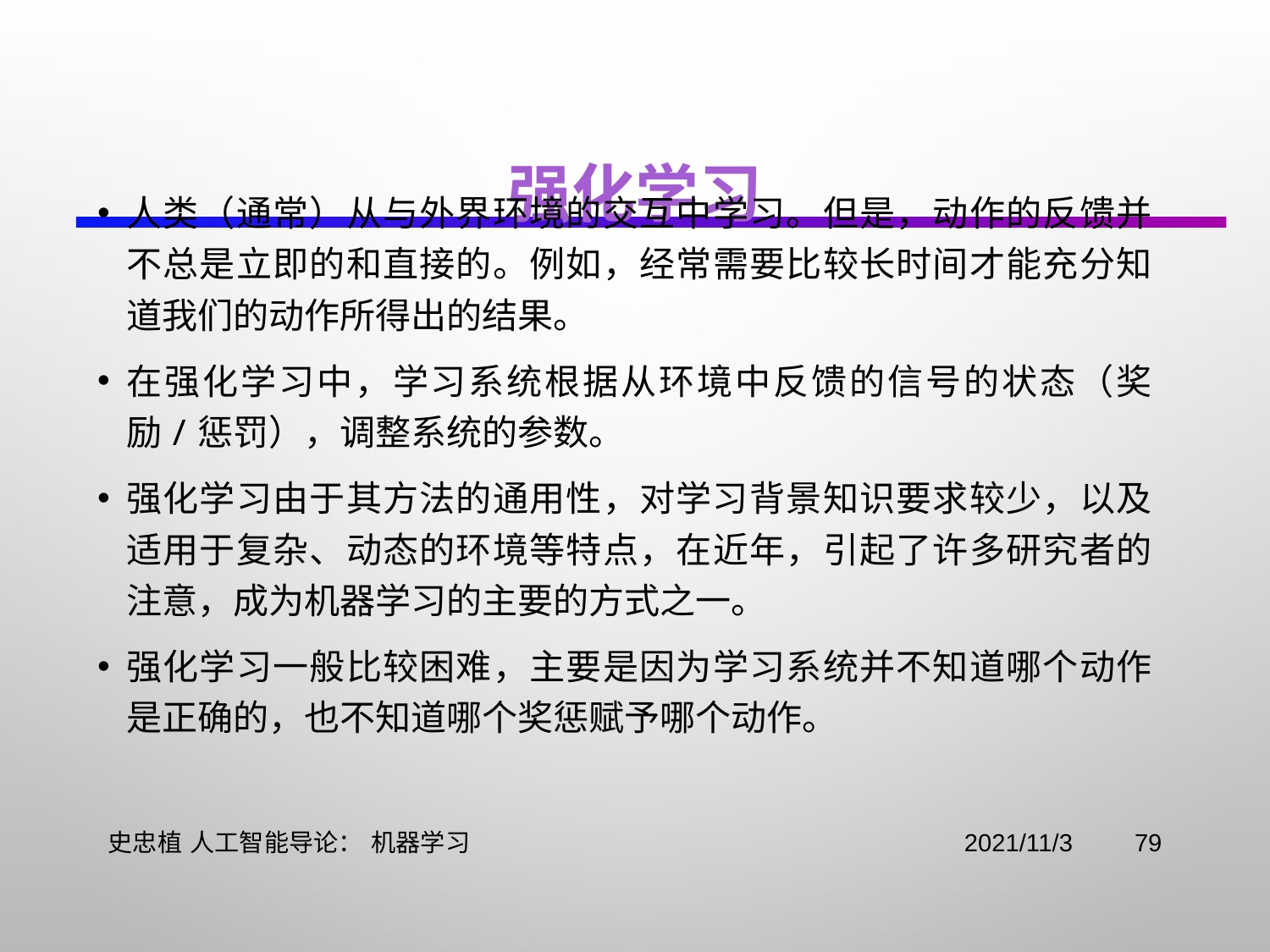

# 强化学习
人类（通常）从与外界环境的交互中学习。但是，动作的反馈并不总是立即的和直接的。例如，经常需要比较长时间才能充分知道我们的动作所得出的结果。
在强化学习中，学习系统根据从环境中反馈的信号的状态（奖励/惩罚），调整系统的参数。
强化学习由于其方法的通用性，对学习背景知识要求较少，以及适用于复杂、动态的环境等特点，在近年，引起了许多研究者的注意，成为机器学习的主要的方式之一。
强化学习一般比较困难，主要是因为学习系统并不知道哪个动作是正确的，也不知道哪个奖惩赋予哪个动作。
史忠植 人工智能导论： 机器学习
2021/11/3
79